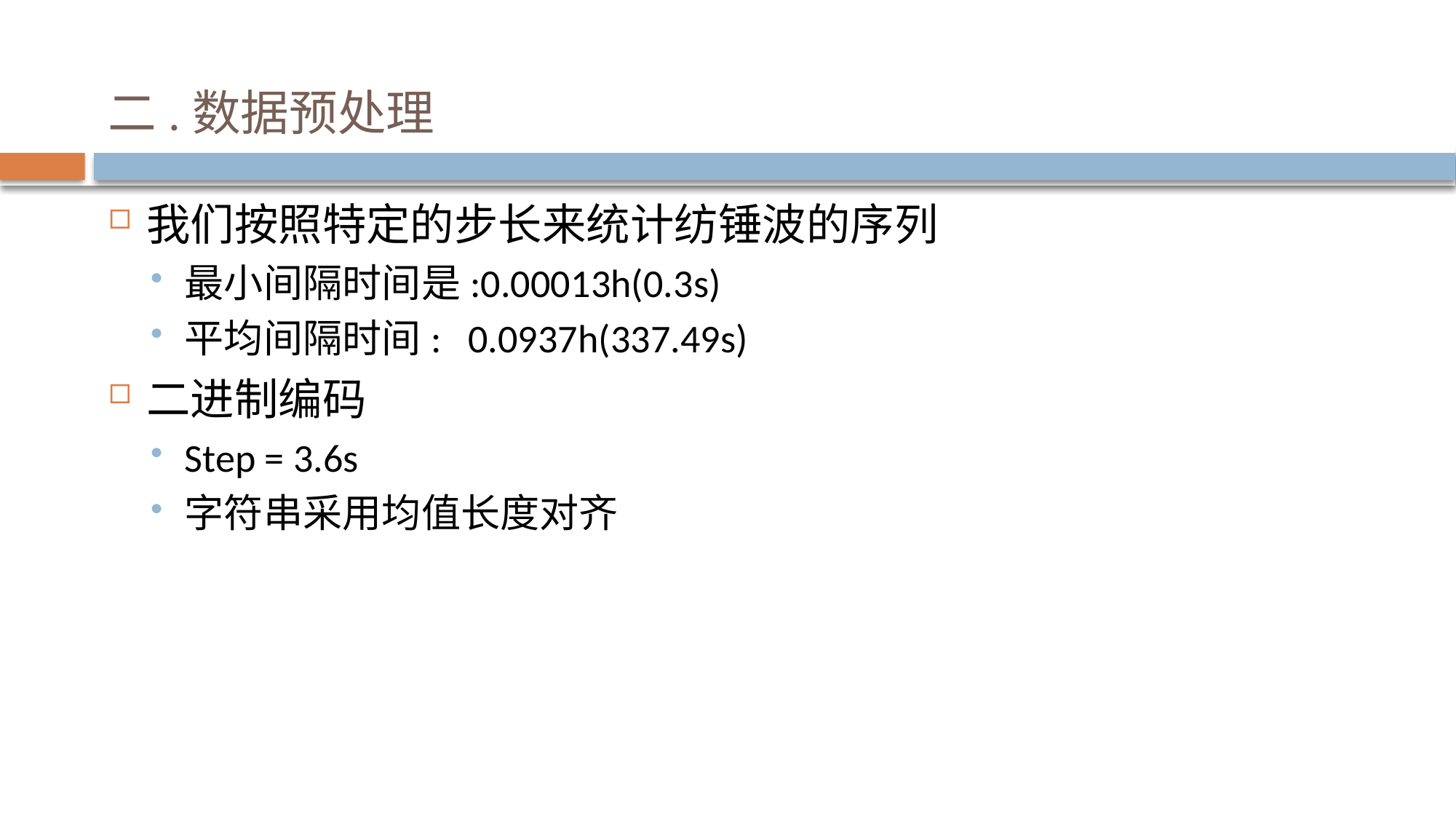

# 二.数据预处理
我们按照特定的步长来统计纺锤波的序列
最小间隔时间是:0.00013h(0.3s)
平均间隔时间:   0.0937h(337.49s)
二进制编码
Step = 3.6s
字符串采用均值长度对齐